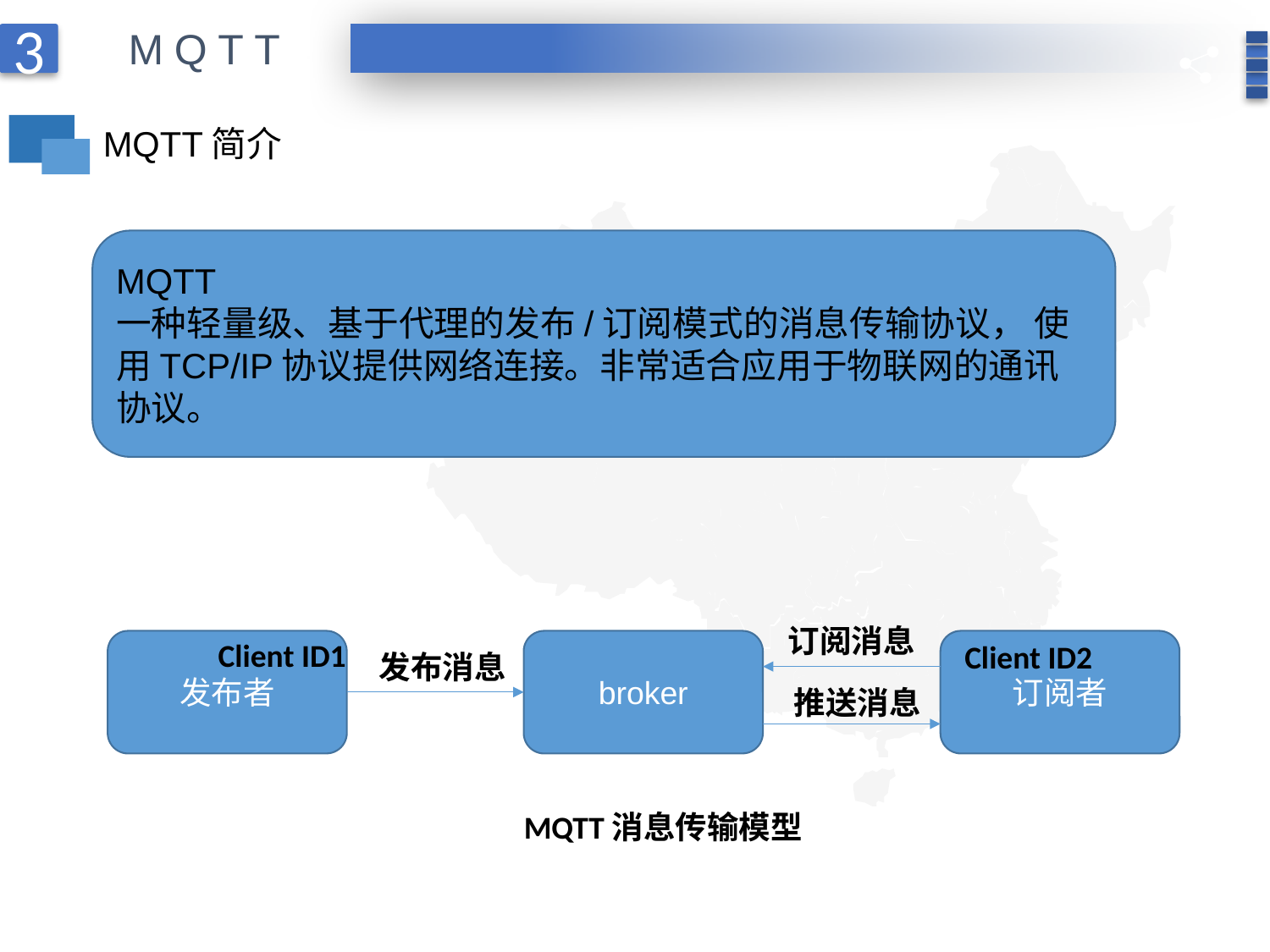

MQTT
3

MQTT简介
MQTT
一种轻量级、基于代理的发布/订阅模式的消息传输协议， 使用TCP/IP协议提供网络连接。非常适合应用于物联网的通讯协议。
订阅消息
发布者
broker
订阅者
发布消息
推送消息
MQTT消息传输模型
Client ID1
Client ID2